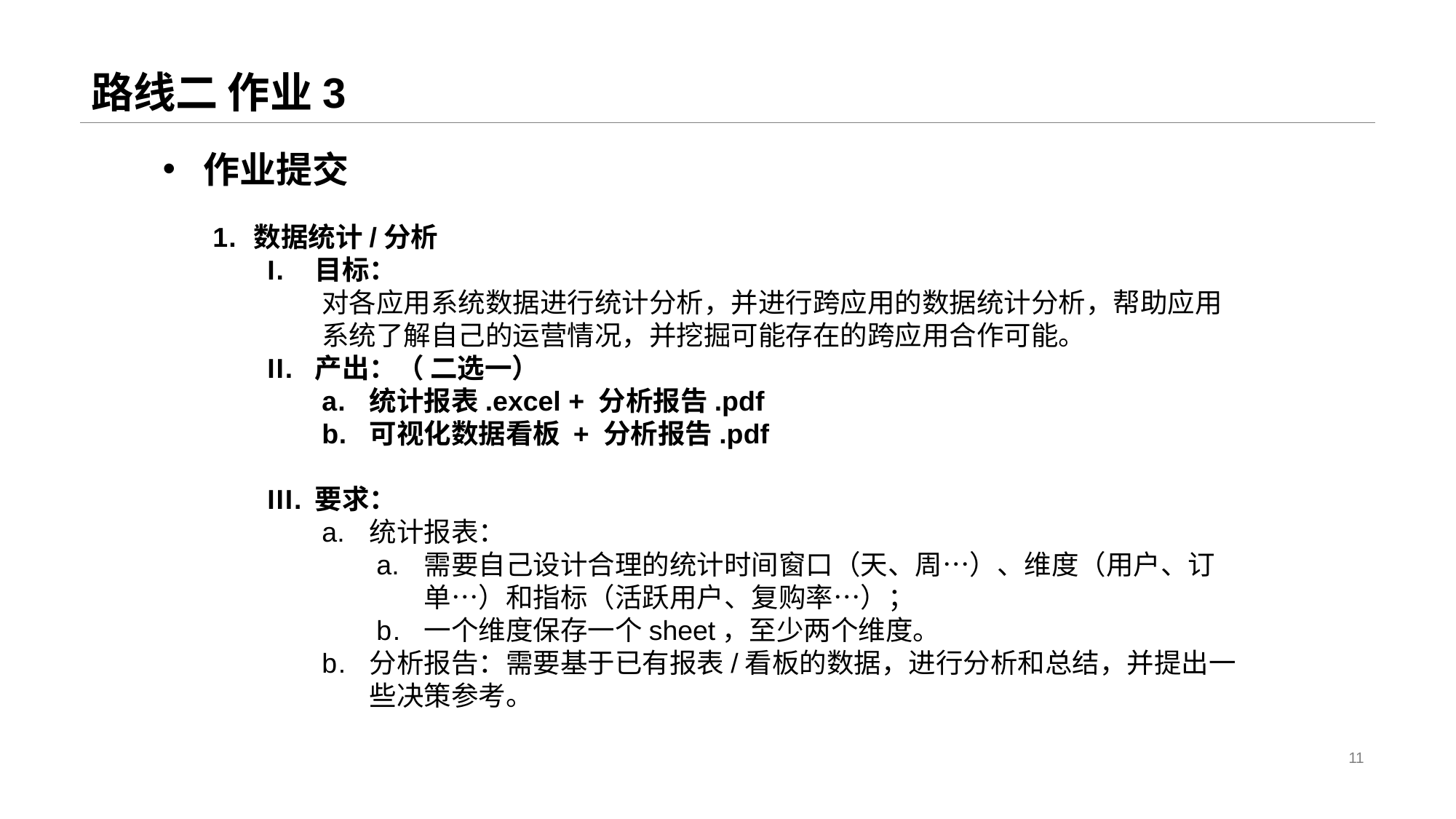

# 路线二 作业3
作业提交
数据统计/分析
目标：
对各应用系统数据进行统计分析，并进行跨应用的数据统计分析，帮助应用系统了解自己的运营情况，并挖掘可能存在的跨应用合作可能。
产出：（ 二选一）
统计报表.excel + 分析报告.pdf
可视化数据看板 + 分析报告.pdf

要求：
统计报表：
需要自己设计合理的统计时间窗口（天、周…）、维度（用户、订单…）和指标（活跃用户、复购率…）；
一个维度保存一个sheet，至少两个维度。
分析报告：需要基于已有报表/看板的数据，进行分析和总结，并提出一些决策参考。

11